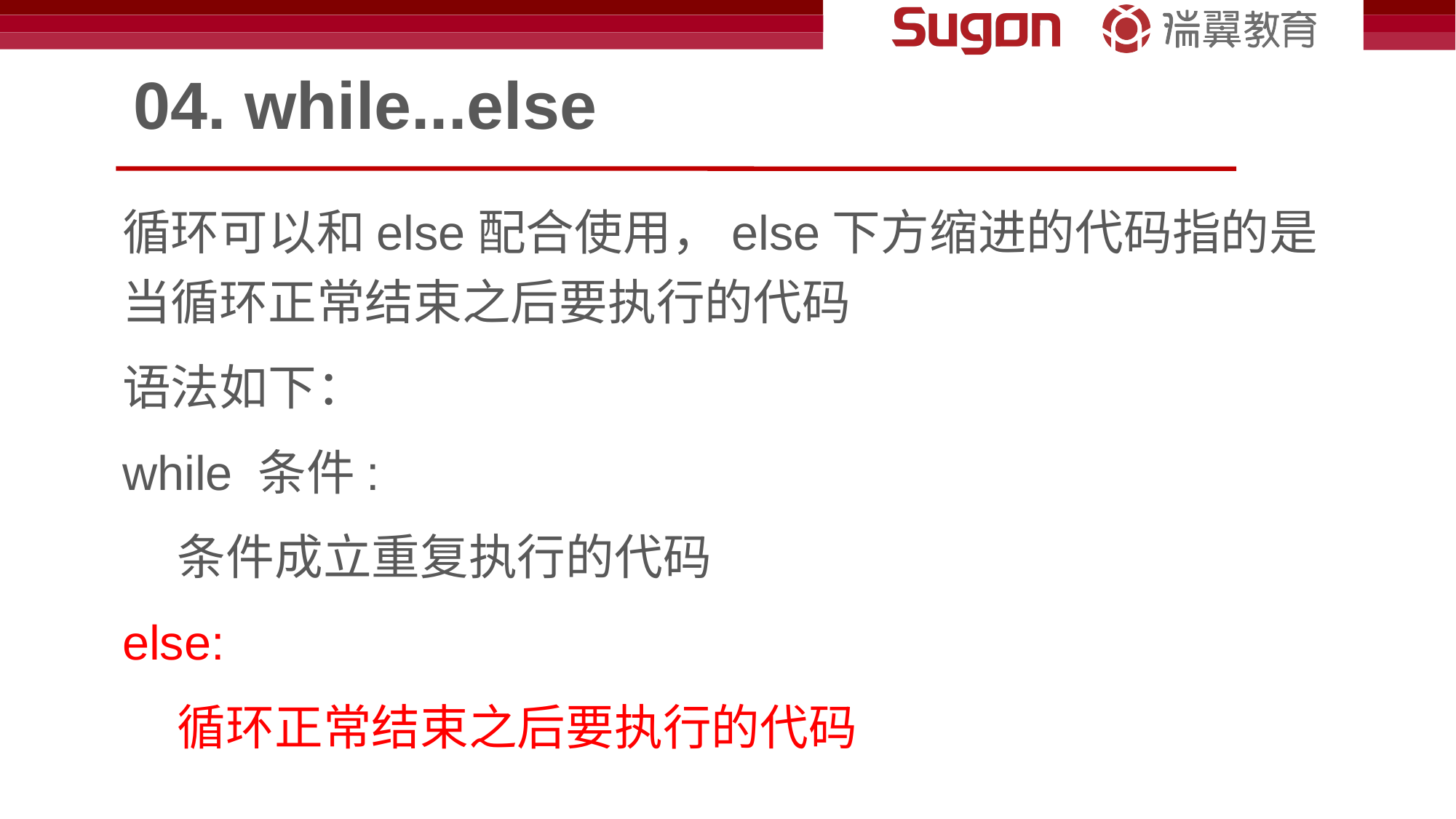

# 04. while...else
循环可以和else配合使用，else下方缩进的代码指的是当循环正常结束之后要执行的代码
语法如下：
while 条件:
    条件成立重复执行的代码
else:
    循环正常结束之后要执行的代码